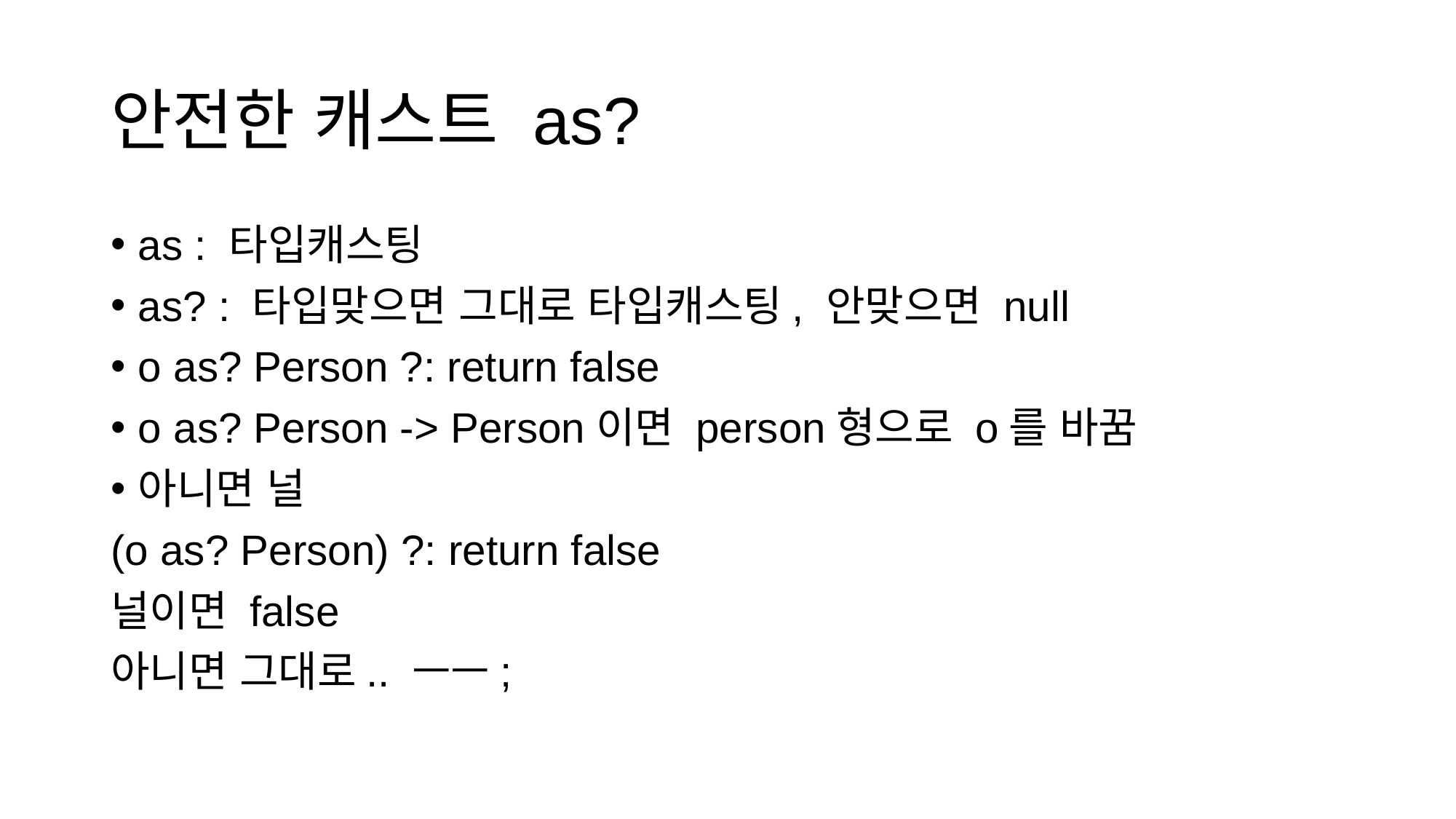

# 안전한 캐스트 as?
as : 타입캐스팅
as? : 타입맞으면 그대로 타입캐스팅, 안맞으면 null
o as? Person ?: return false
o as? Person -> Person이면 person형으로 o를 바꿈
아니면 널
(o as? Person) ?: return false
널이면 false
아니면 그대로.. ㅡㅡ;